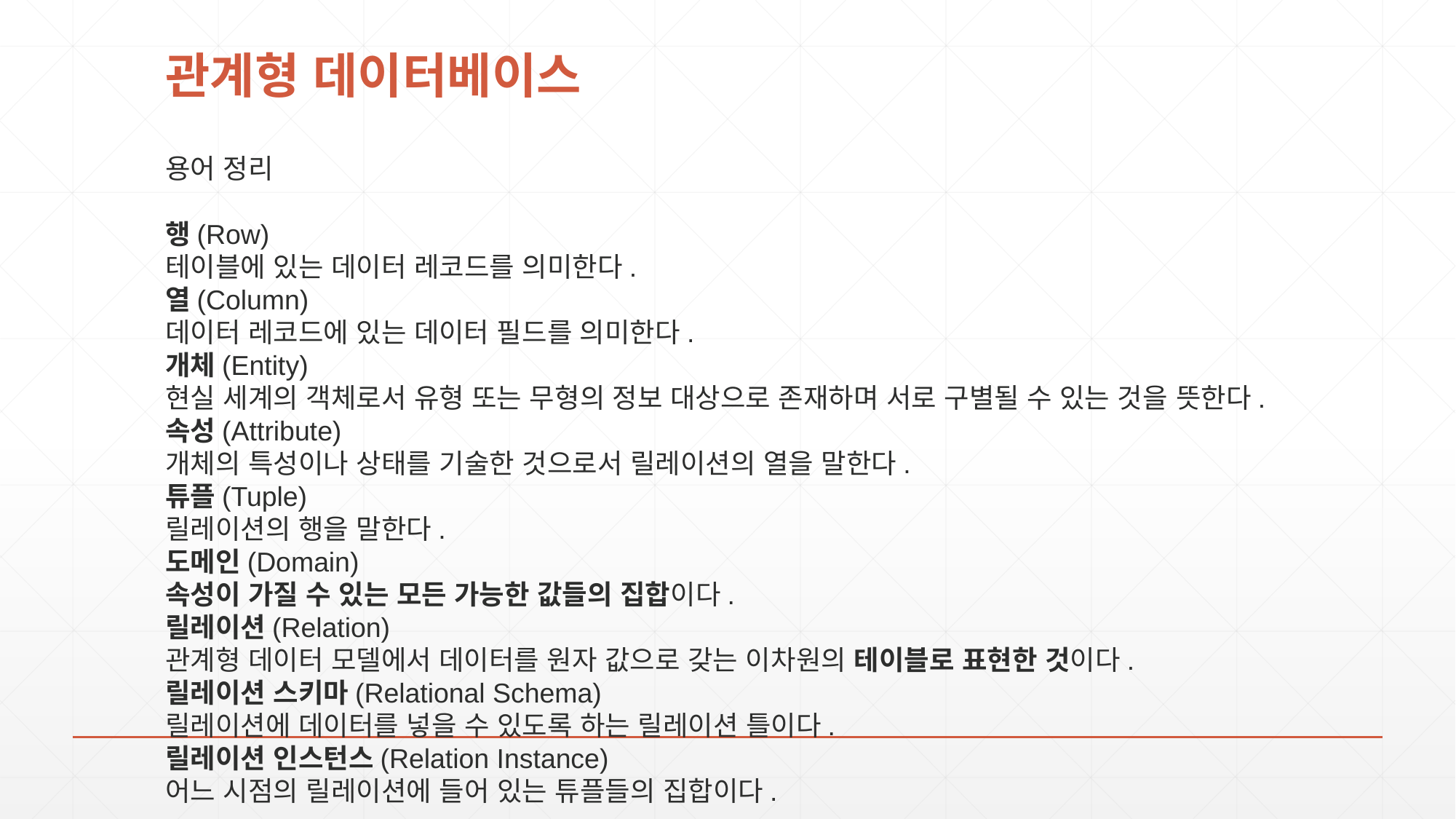

# 관계형 데이터베이스
용어 정리

행(Row)
테이블에 있는 데이터 레코드를 의미한다.
열(Column)
데이터 레코드에 있는 데이터 필드를 의미한다.
개체(Entity)
현실 세계의 객체로서 유형 또는 무형의 정보 대상으로 존재하며 서로 구별될 수 있는 것을 뜻한다.
속성(Attribute)
개체의 특성이나 상태를 기술한 것으로서 릴레이션의 열을 말한다.
튜플(Tuple)
릴레이션의 행을 말한다.
도메인(Domain)
속성이 가질 수 있는 모든 가능한 값들의 집합이다.
릴레이션(Relation)
관계형 데이터 모델에서 데이터를 원자 값으로 갖는 이차원의 테이블로 표현한 것이다.
릴레이션 스키마(Relational Schema)
릴레이션에 데이터를 넣을 수 있도록 하는 릴레이션 틀이다.
릴레이션 인스턴스(Relation Instance)
어느 시점의 릴레이션에 들어 있는 튜플들의 집합이다.